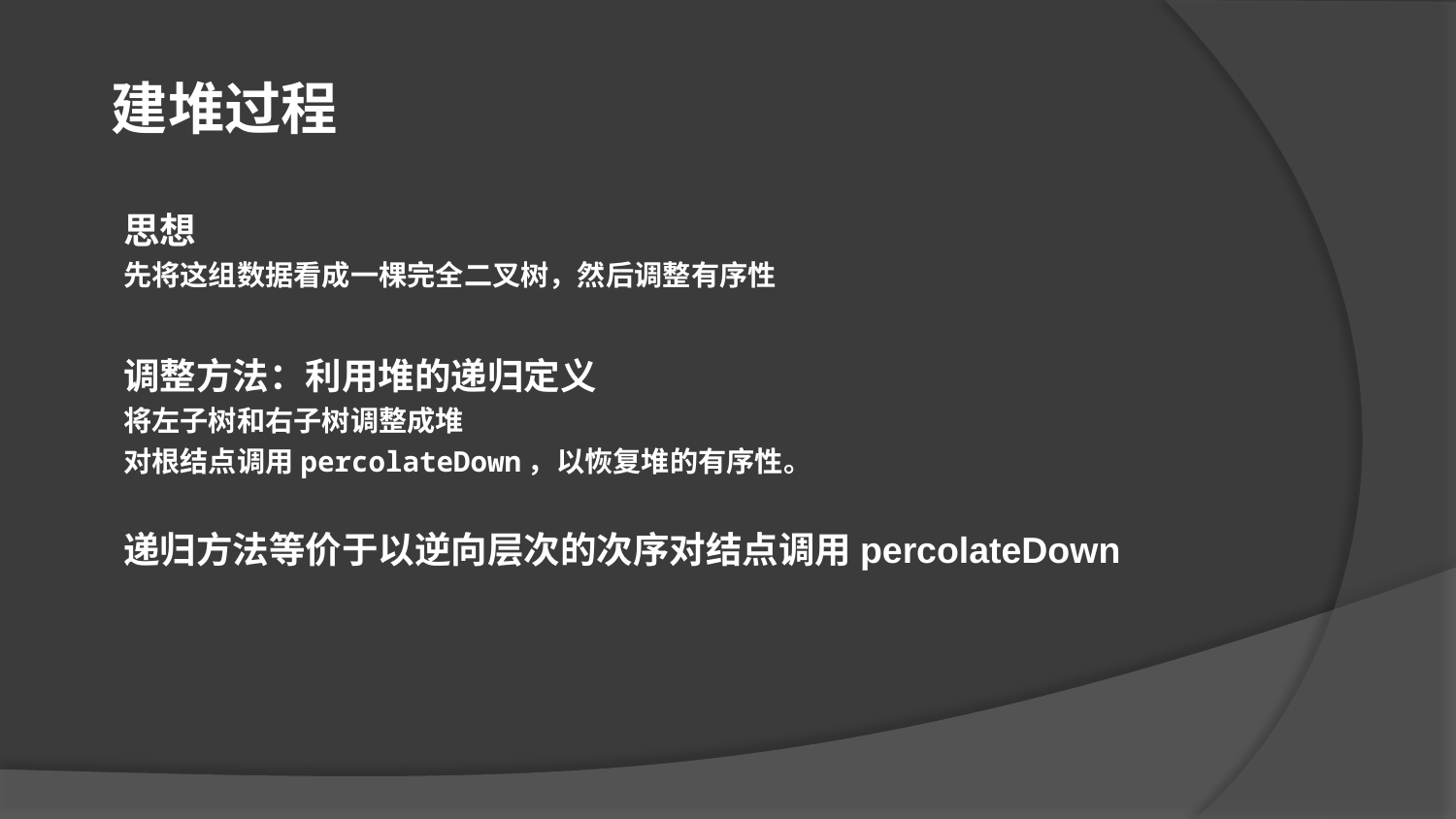

建堆过程
思想
先将这组数据看成一棵完全二叉树，然后调整有序性

调整方法：利用堆的递归定义
将左子树和右子树调整成堆
对根结点调用percolateDown，以恢复堆的有序性。

递归方法等价于以逆向层次的次序对结点调用percolateDown